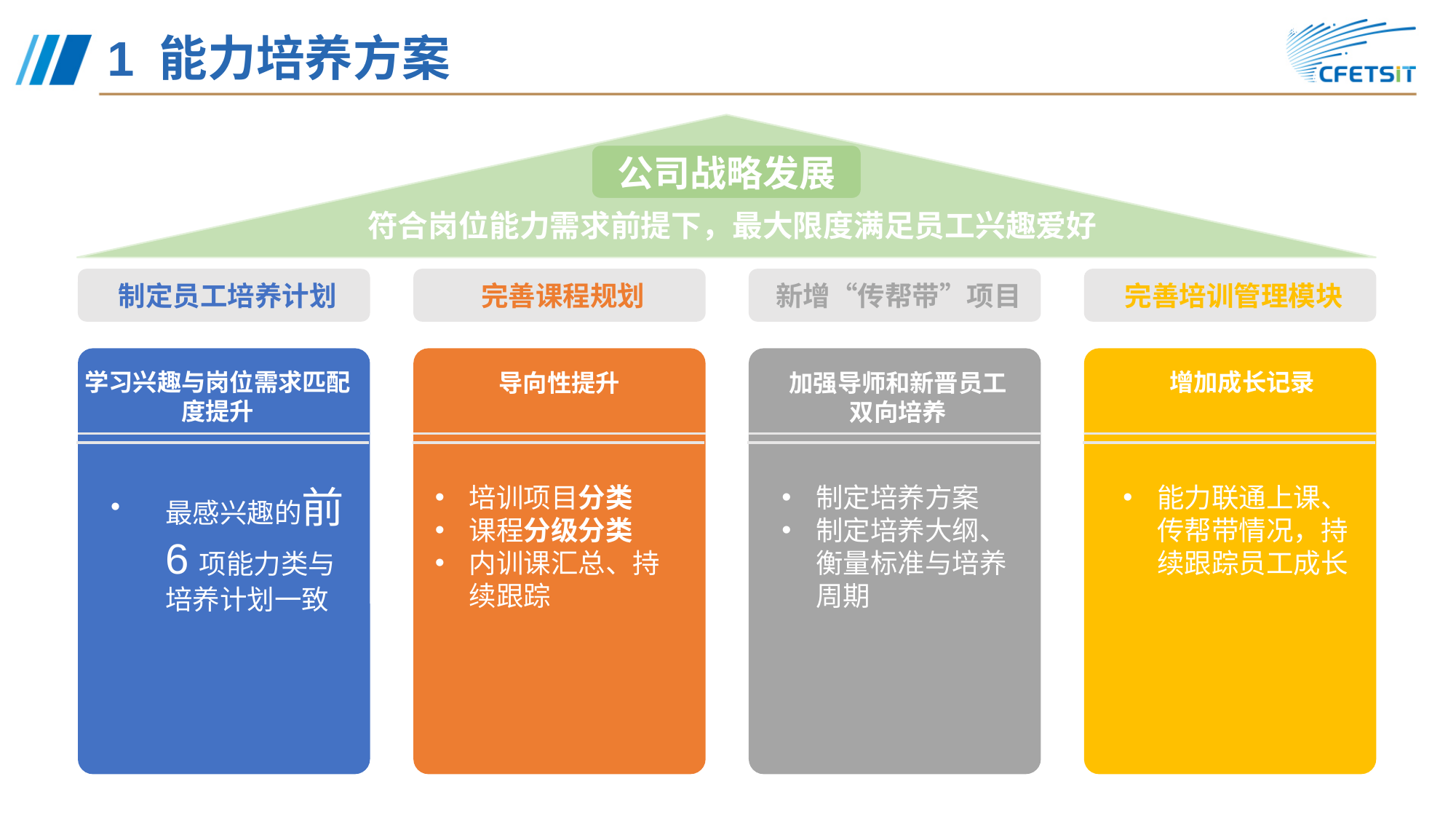

# 1 能力培养方案

公司战略发展
符合岗位能力需求前提下，最大限度满足员工兴趣爱好

制定员工培养计划
完善课程规划
新增“传帮带”项目
完善培训管理模块

学习兴趣与岗位需求匹配度提升
最感兴趣的前6项能力类与培养计划一致

导向性提升
培训项目分类
课程分级分类
内训课汇总、持续跟踪

加强导师和新晋员工双向培养
制定培养方案
制定培养大纲、衡量标准与培养周期

增加成长记录
能力联通上课、传帮带情况，持续跟踪员工成长